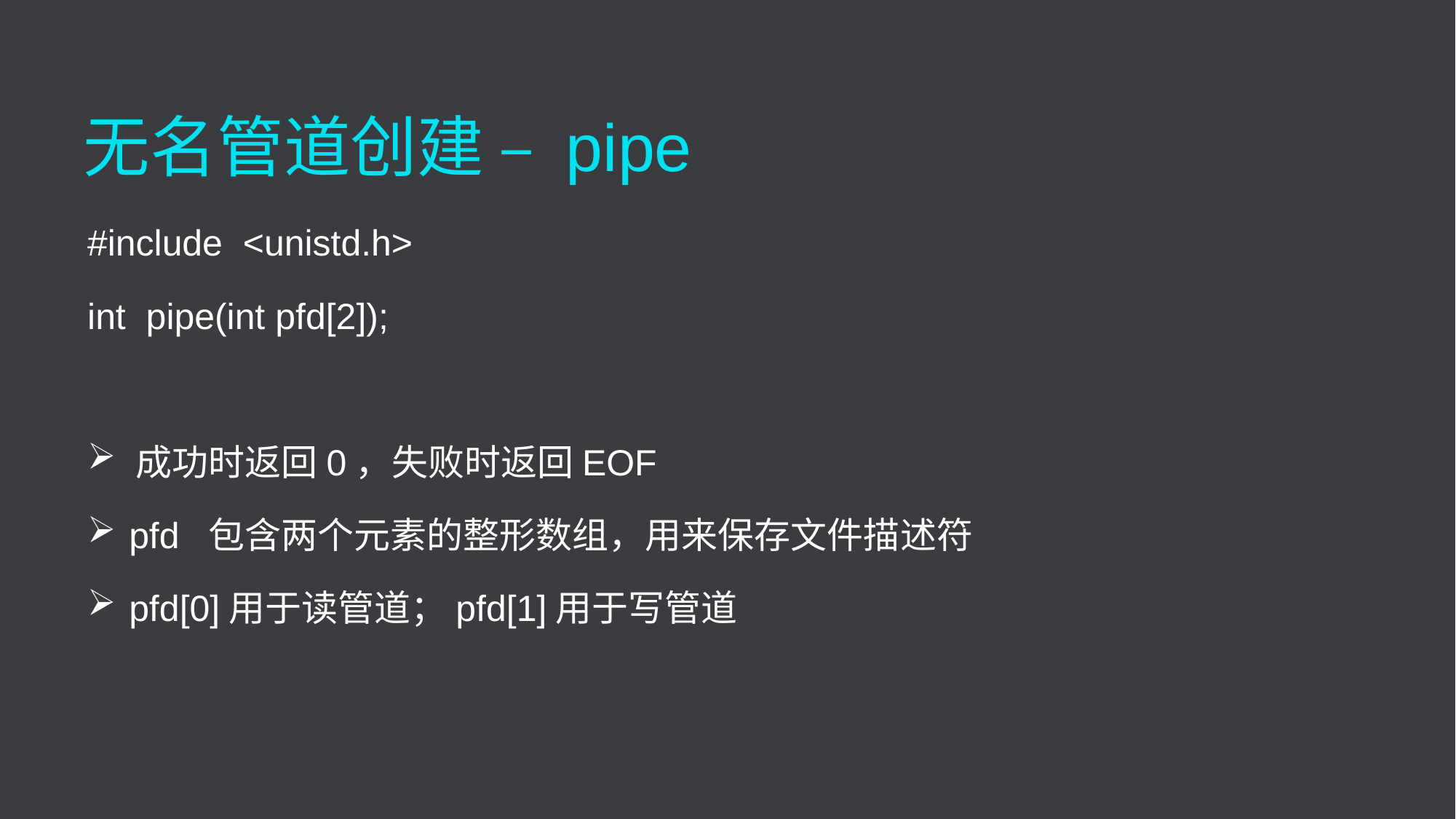

无名管道创建 – pipe
#include  <unistd.h>
int  pipe(int pfd[2]);

 成功时返回0，失败时返回EOF
 pfd  包含两个元素的整形数组，用来保存文件描述符
 pfd[0]用于读管道；pfd[1]用于写管道